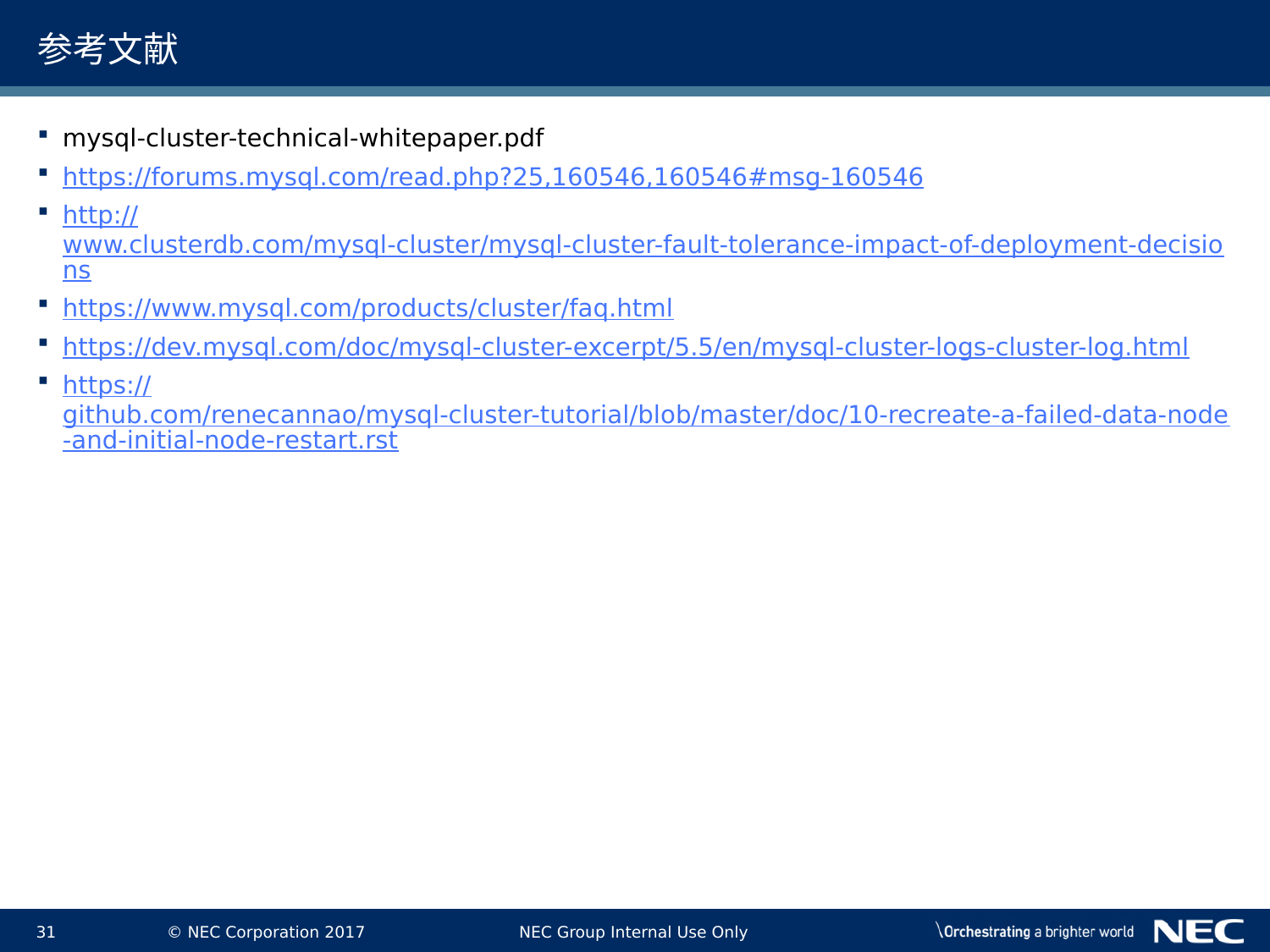

# 参考文献
mysql-cluster-technical-whitepaper.pdf
https://forums.mysql.com/read.php?25,160546,160546#msg-160546
http://www.clusterdb.com/mysql-cluster/mysql-cluster-fault-tolerance-impact-of-deployment-decisions
https://www.mysql.com/products/cluster/faq.html
https://dev.mysql.com/doc/mysql-cluster-excerpt/5.5/en/mysql-cluster-logs-cluster-log.html
https://github.com/renecannao/mysql-cluster-tutorial/blob/master/doc/10-recreate-a-failed-data-node-and-initial-node-restart.rst